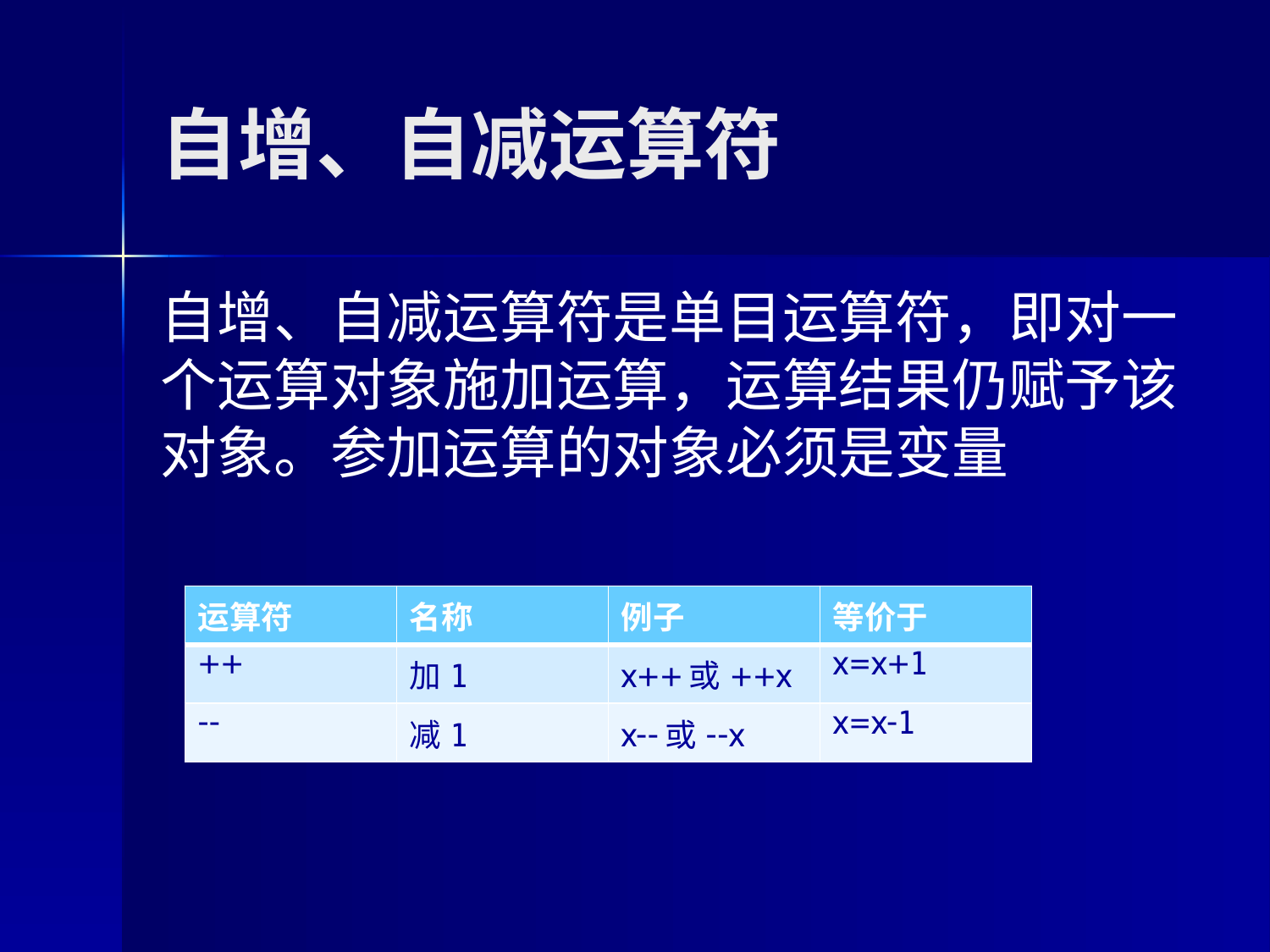

# 自增、自减运算符
自增、自减运算符是单目运算符，即对一个运算对象施加运算，运算结果仍赋予该对象。参加运算的对象必须是变量

| 运算符 | 名称 | 例子 | 等价于 |
| --- | --- | --- | --- |
| ++ | 加1 | x++或++x | x=x+1 |
| -- | 减1 | x--或--x | x=x-1 |